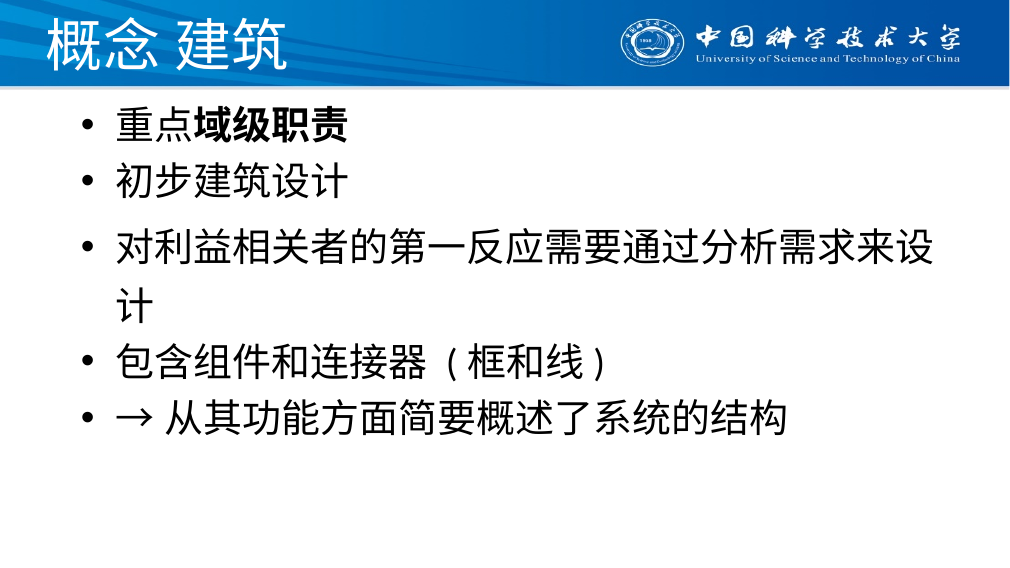

# 概念 建筑
重点域级职责
初步建筑设计
对利益相关者的第一反应需要通过分析需求来设计
包含组件和连接器 (框和线)
→从其功能方面简要概述了系统的结构